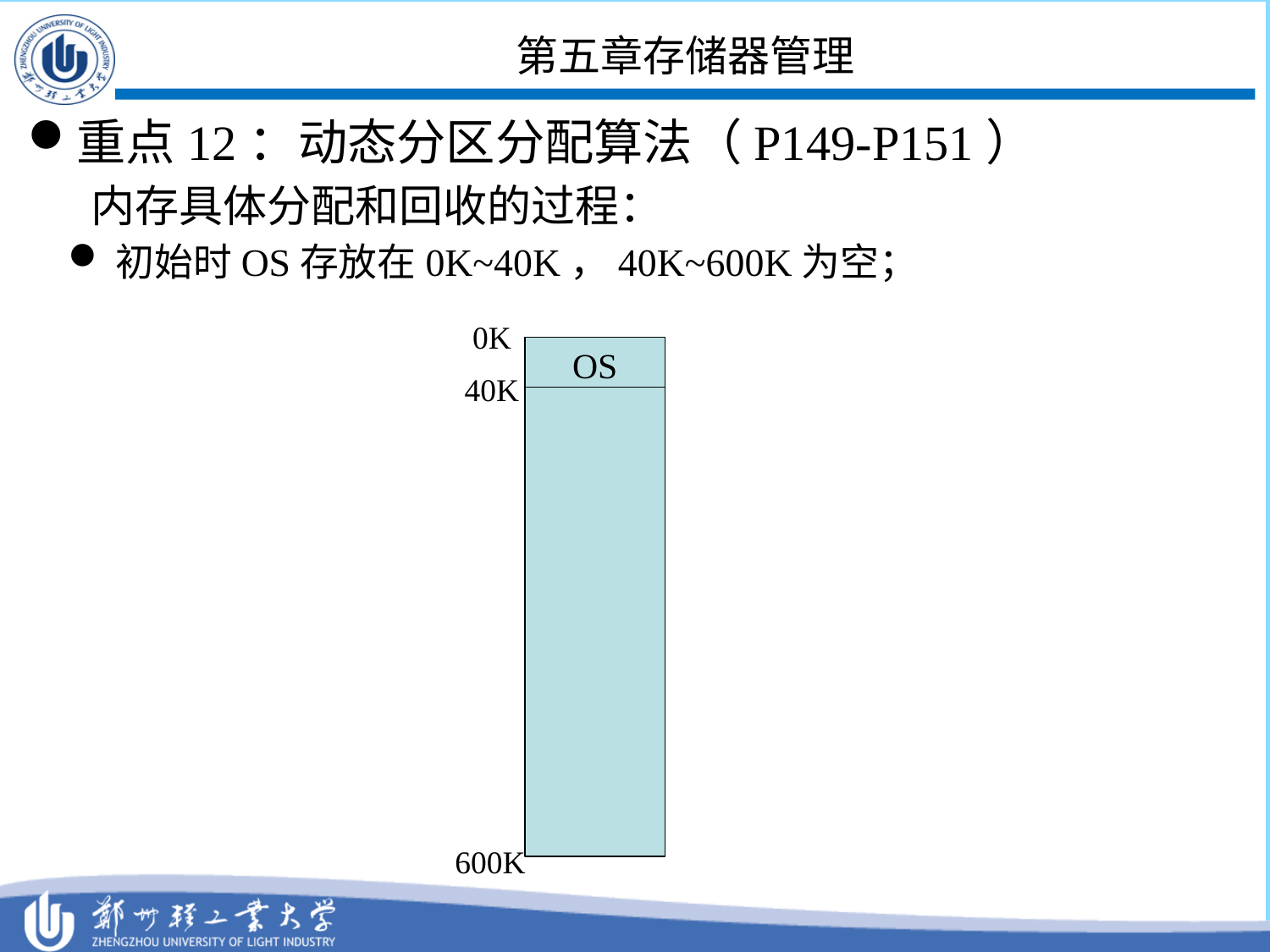

# 第五章存储器管理
重点12：动态分区分配算法（P149-P151）
内存具体分配和回收的过程：
初始时OS存放在0K~40K，40K~600K为空；
0K
OS
40K

600K